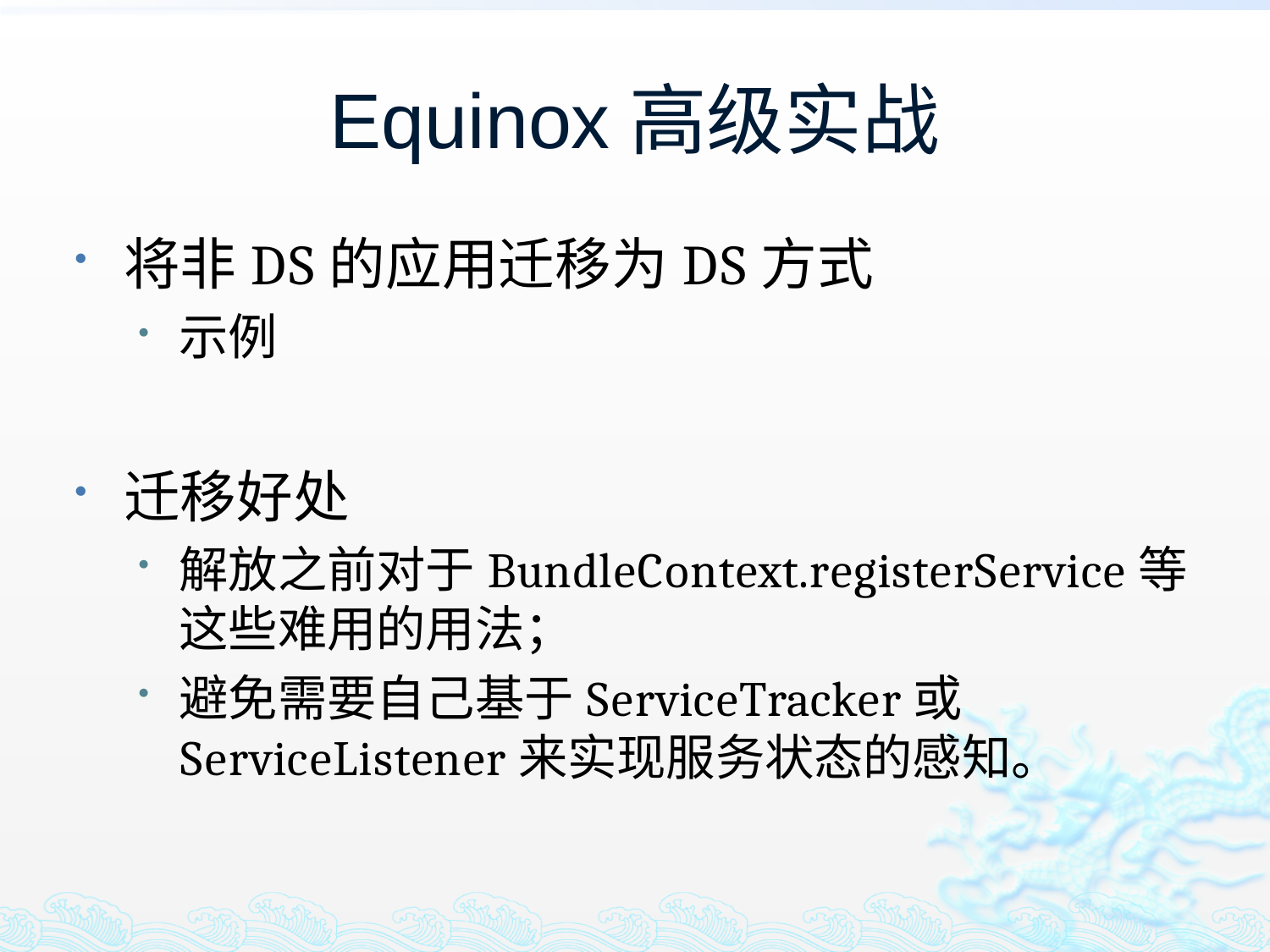

# Equinox高级实战
将非DS的应用迁移为DS方式
示例

迁移好处
解放之前对于BundleContext.registerService等这些难用的用法；
避免需要自己基于ServiceTracker或ServiceListener来实现服务状态的感知。